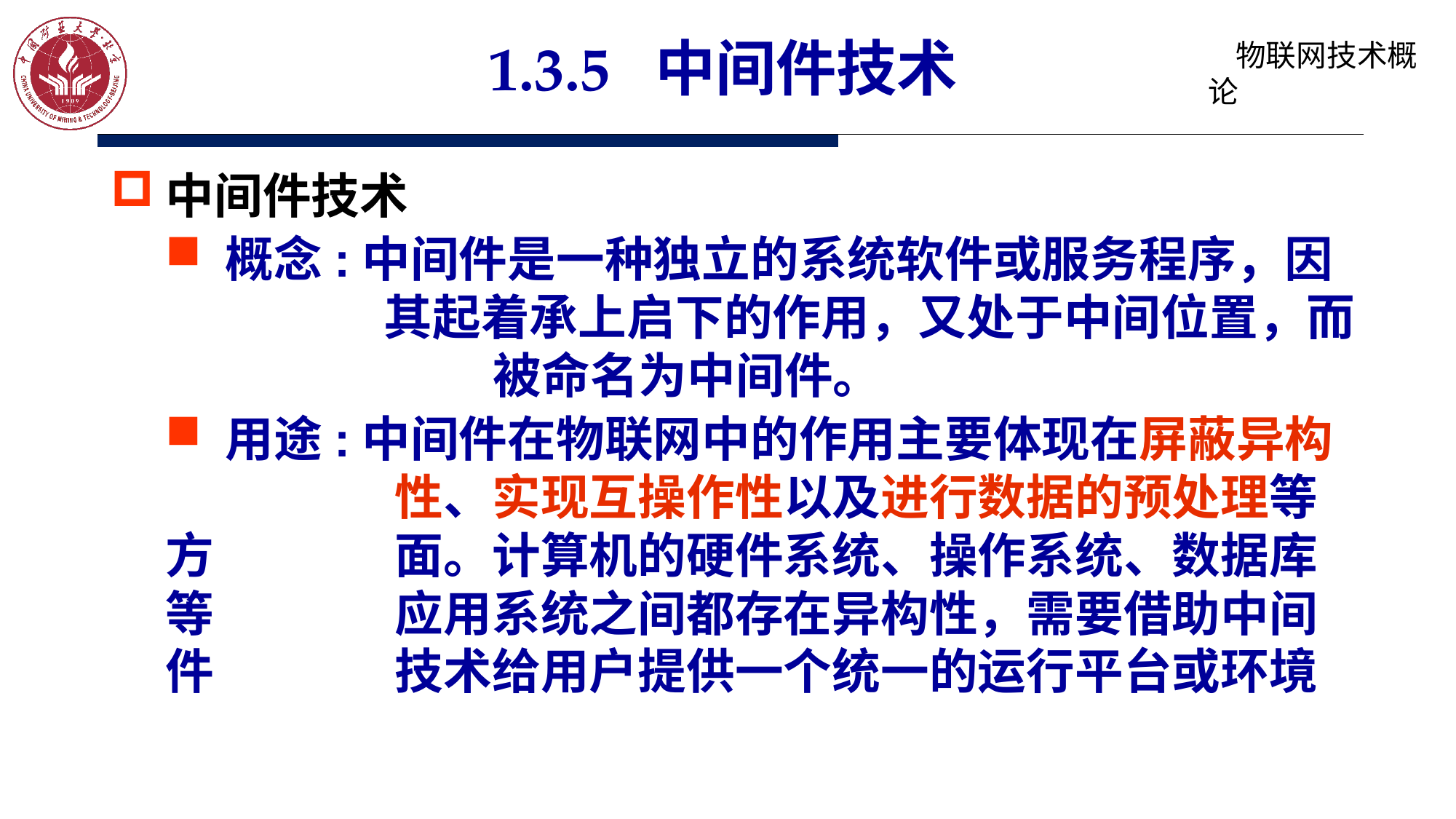

# 1.3.5  中间件技术
中间件技术
 概念:中间件是一种独立的系统软件或服务程序，因		其起着承上启下的作用，又处于中间位置，而			被命名为中间件。
 用途:中间件在物联网中的作用主要体现在屏蔽异构		 性、实现互操作性以及进行数据的预处理等方		 面。计算机的硬件系统、操作系统、数据库等		 应用系统之间都存在异构性，需要借助中间件		 技术给用户提供一个统一的运行平台或环境